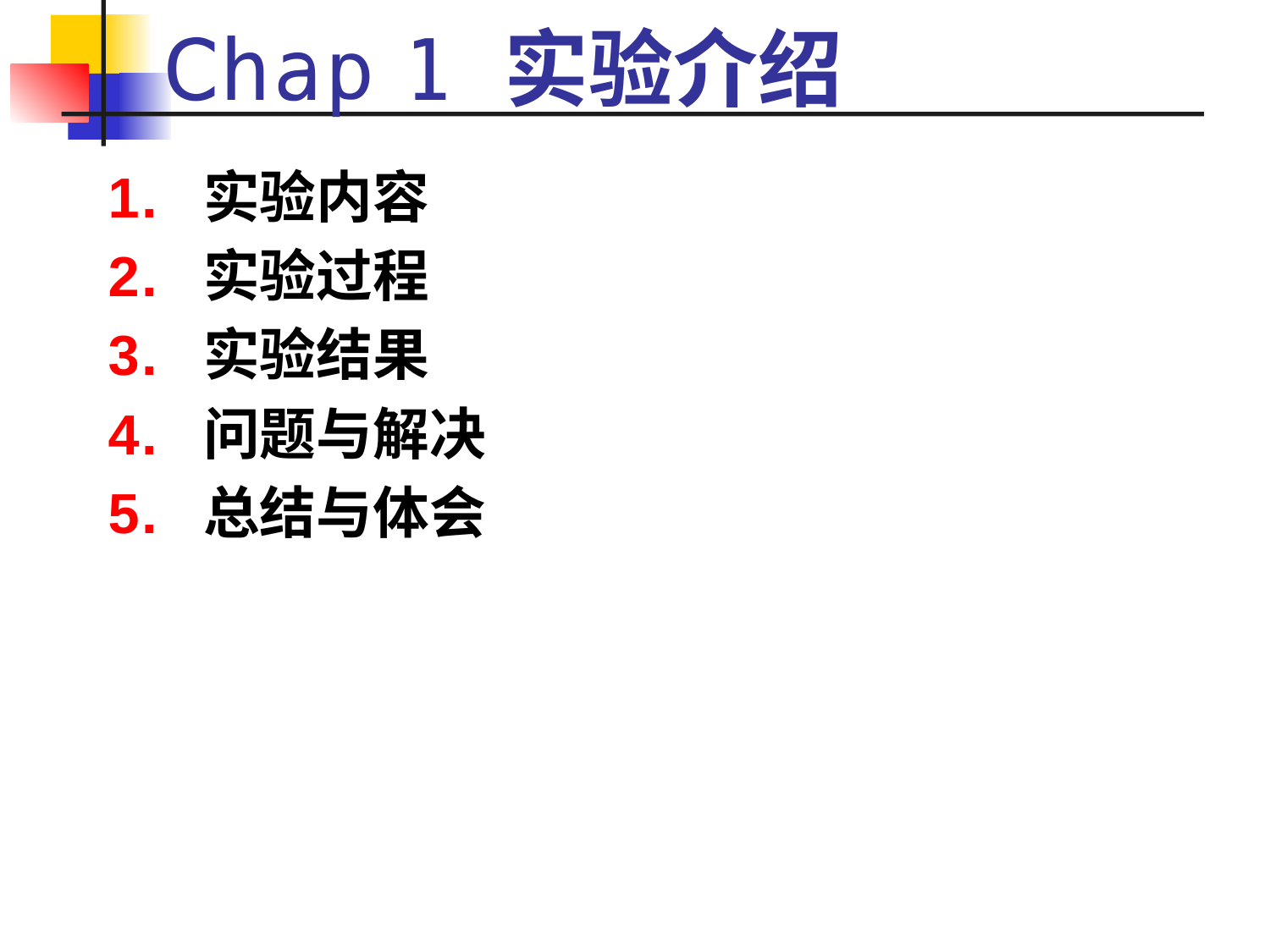

# Chap 1 实验介绍
实验内容
实验过程
实验结果
问题与解决
总结与体会